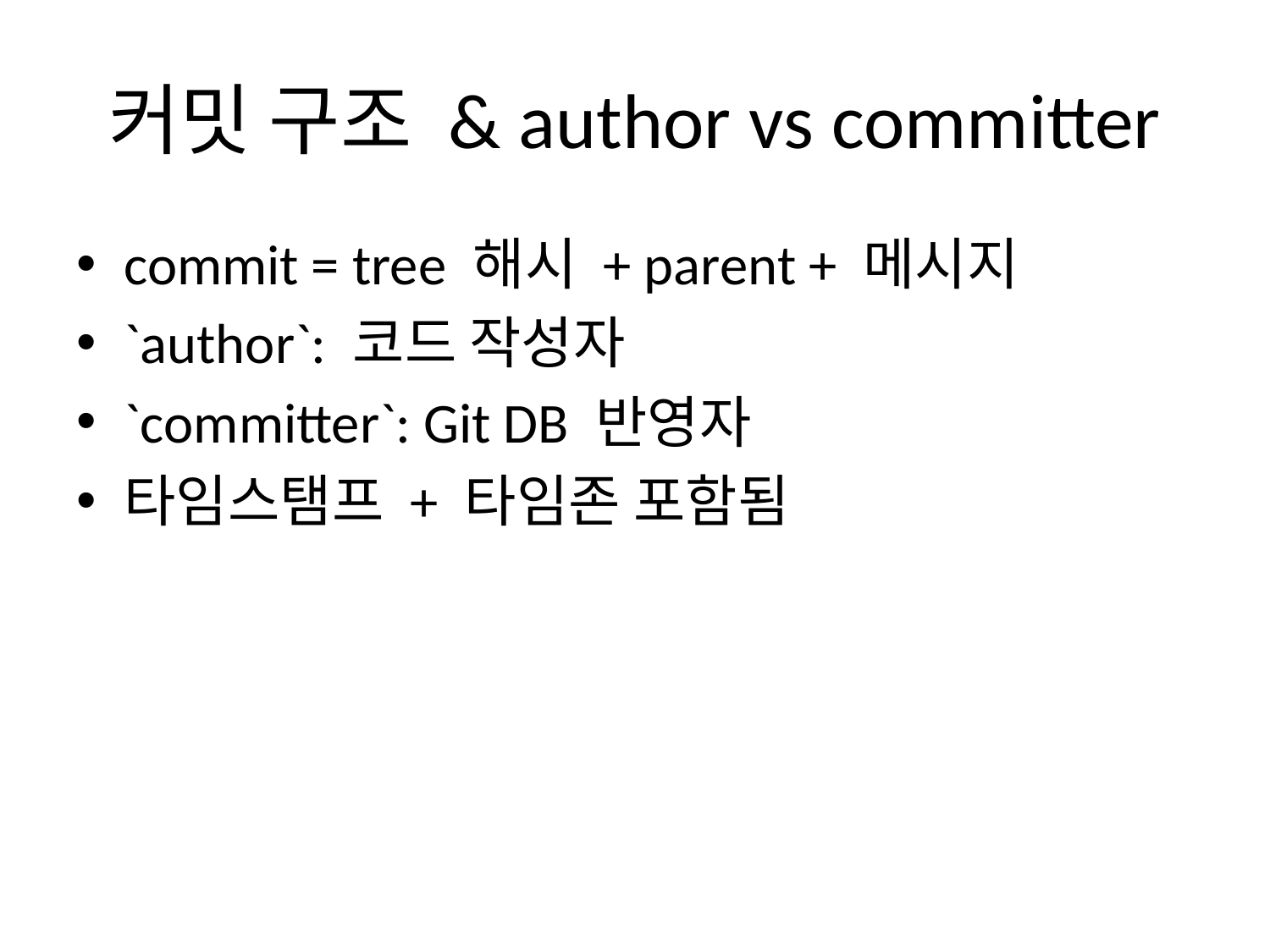

# 커밋 구조 & author vs committer
commit = tree 해시 + parent + 메시지
`author`: 코드 작성자
`committer`: Git DB 반영자
타임스탬프 + 타임존 포함됨